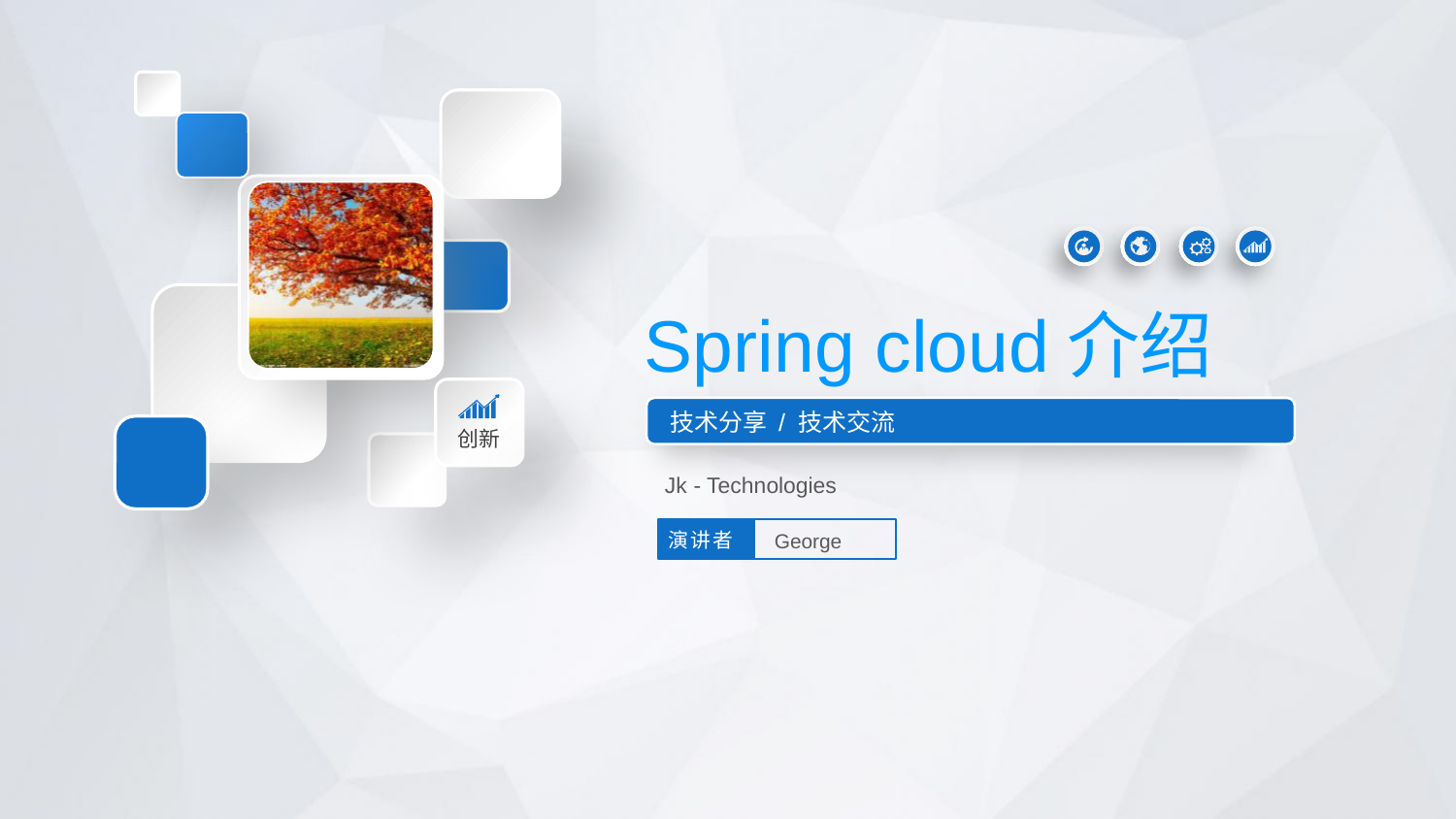

Spring cloud介绍

创新

技术分享 / 技术交流

Jk - Technologies

George
演讲者